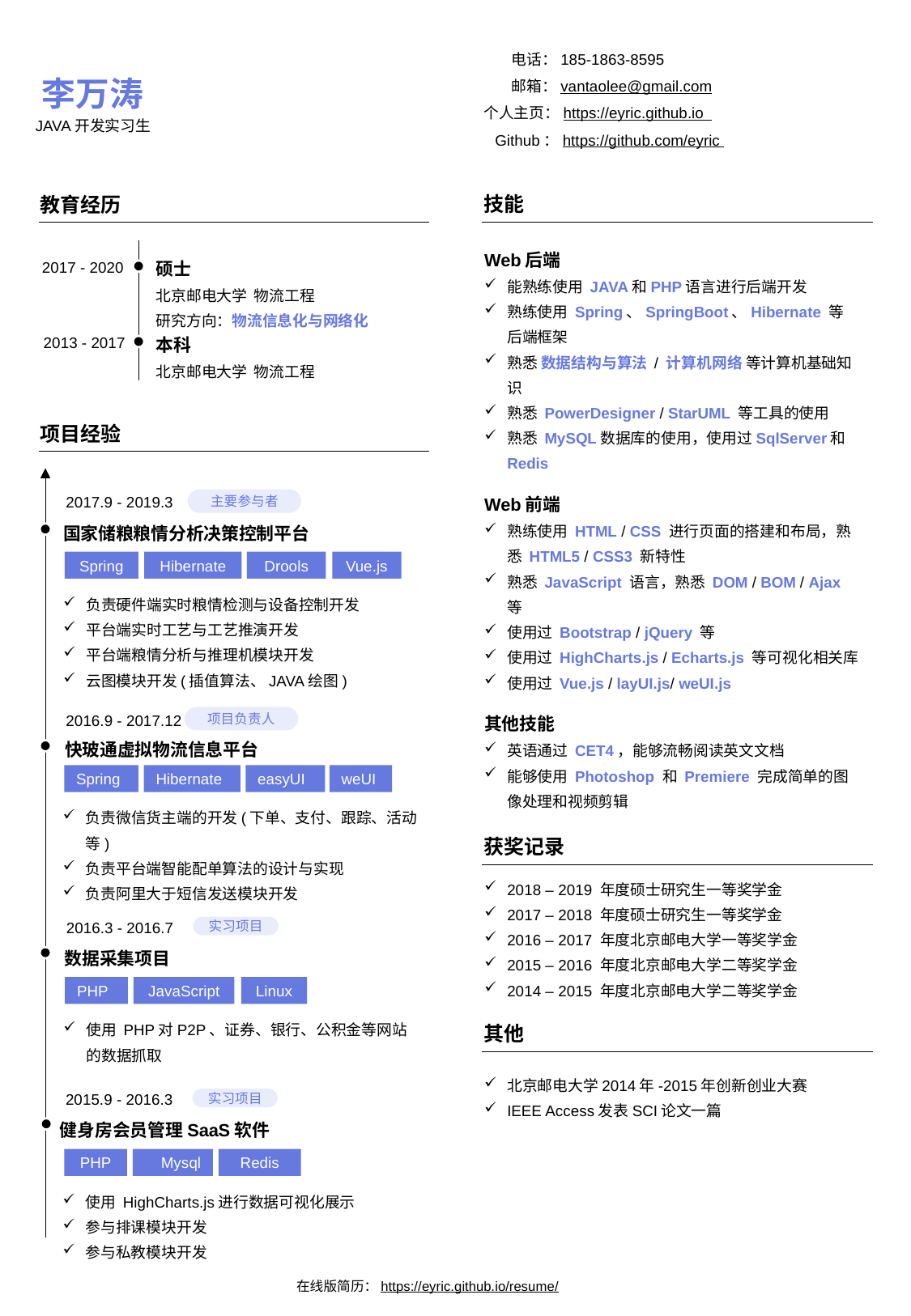

电话：185-1863-8595
       邮箱：vantaolee@gmail.com
个人主页：https://eyric.github.io
   Github：https://github.com/eyric
李万涛
JAVA开发实习生
技能
教育经历
Web后端
能熟练使用 JAVA和PHP语言进行后端开发
熟练使用 Spring、SpringBoot、Hibernate 等后端框架
熟悉 数据结构与算法 / 计算机网络 等计算机基础知识
熟悉 PowerDesigner / StarUML 等工具的使用
熟悉 MySQL数据库的使用，使用过SqlServer和Redis
Web前端
熟练使用 HTML / CSS 进行页面的搭建和布局，熟悉 HTML5 / CSS3 新特性
熟悉 JavaScript 语言，熟悉 DOM / BOM / Ajax 等
使用过 Bootstrap / jQuery 等
使用过 HighCharts.js / Echarts.js 等可视化相关库
使用过 Vue.js / layUI.js/ weUI.js
其他技能
英语通过 CET4，能够流畅阅读英文文档
能够使用 Photoshop 和 Premiere 完成简单的图像处理和视频剪辑
硕士
北京邮电大学  物流工程
研究方向：物流信息化与网络化
本科
北京邮电大学  物流工程
2017 - 2020

2013 - 2017

项目经验
2017.9 - 2019.3
国家储粮粮情分析决策控制平台
Spring
Hibernate
Drools
Vue.js
负责硬件端实时粮情检测与设备控制开发
平台端实时工艺与工艺推演开发
平台端粮情分析与推理机模块开发
云图模块开发(插值算法、JAVA绘图)
主要参与者

2016.9 - 2017.12
项目负责人
快玻通虚拟物流信息平台

Spring
Hibernate
easyUI
weUI
负责微信货主端的开发(下单、支付、跟踪、活动等)
负责平台端智能配单算法的设计与实现
负责阿里大于短信发送模块开发
获奖记录
2018 – 2019 年度硕士研究生一等奖学金
2017 – 2018 年度硕士研究生一等奖学金
2016 – 2017 年度北京邮电大学一等奖学金
2015 – 2016 年度北京邮电大学二等奖学金
2014 – 2015 年度北京邮电大学二等奖学金
2016.3 - 2016.7

实习项目
数据采集项目

PHP
JavaScript
Linux
使用 PHP对P2P、证券、银行、公积金等网站的数据抓取

其他
北京邮电大学2014年-2015年创新创业大赛
IEEE Access发表SCI论文一篇
2015.9 - 2016.3

实习项目
健身房会员管理SaaS软件

PHP
Mysql
Redis
使用 HighCharts.js进行数据可视化展示
参与排课模块开发
参与私教模块开发

在线版简历：https://eyric.github.io/resume/